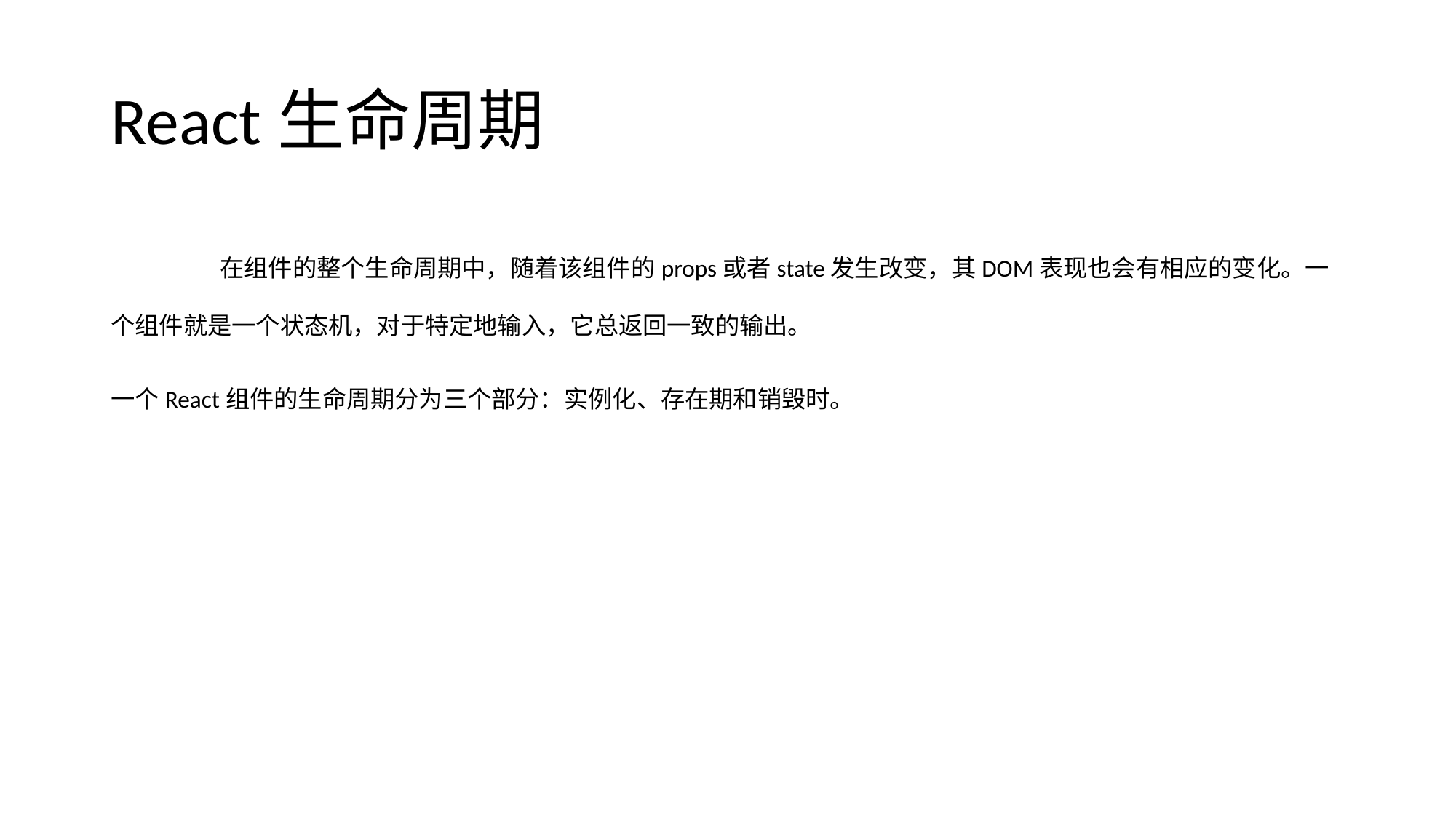

# React生命周期
	在组件的整个生命周期中，随着该组件的props或者state发生改变，其DOM表现也会有相应的变化。一个组件就是一个状态机，对于特定地输入，它总返回一致的输出。
一个React组件的生命周期分为三个部分：实例化、存在期和销毁时。